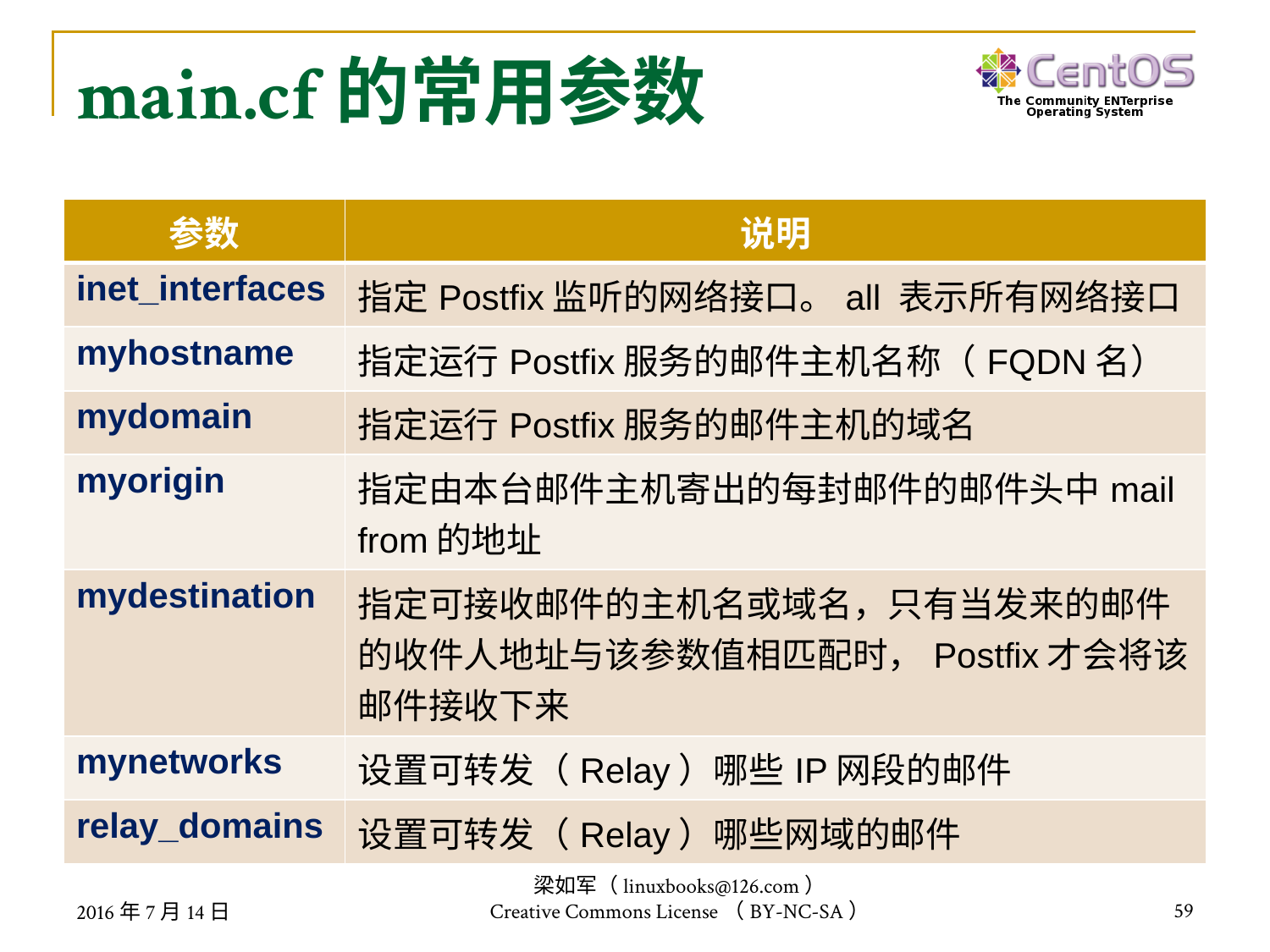

# main.cf的常用参数
| 参数 | 说明 |
| --- | --- |
| inet\_interfaces | 指定Postfix监听的网络接口。all 表示所有网络接口 |
| myhostname | 指定运行Postfix服务的邮件主机名称（FQDN名） |
| mydomain | 指定运行Postfix服务的邮件主机的域名 |
| myorigin | 指定由本台邮件主机寄出的每封邮件的邮件头中mail from的地址 |
| mydestination | 指定可接收邮件的主机名或域名，只有当发来的邮件的收件人地址与该参数值相匹配时，Postfix才会将该邮件接收下来 |
| mynetworks | 设置可转发（Relay）哪些IP网段的邮件 |
| relay\_domains | 设置可转发（Relay）哪些网域的邮件 |
更多参数参见手册：$ man 5 postconf
梁如军（linuxbooks@126.com）
Creative Commons License（BY-NC-SA）
2016年7月14日
59